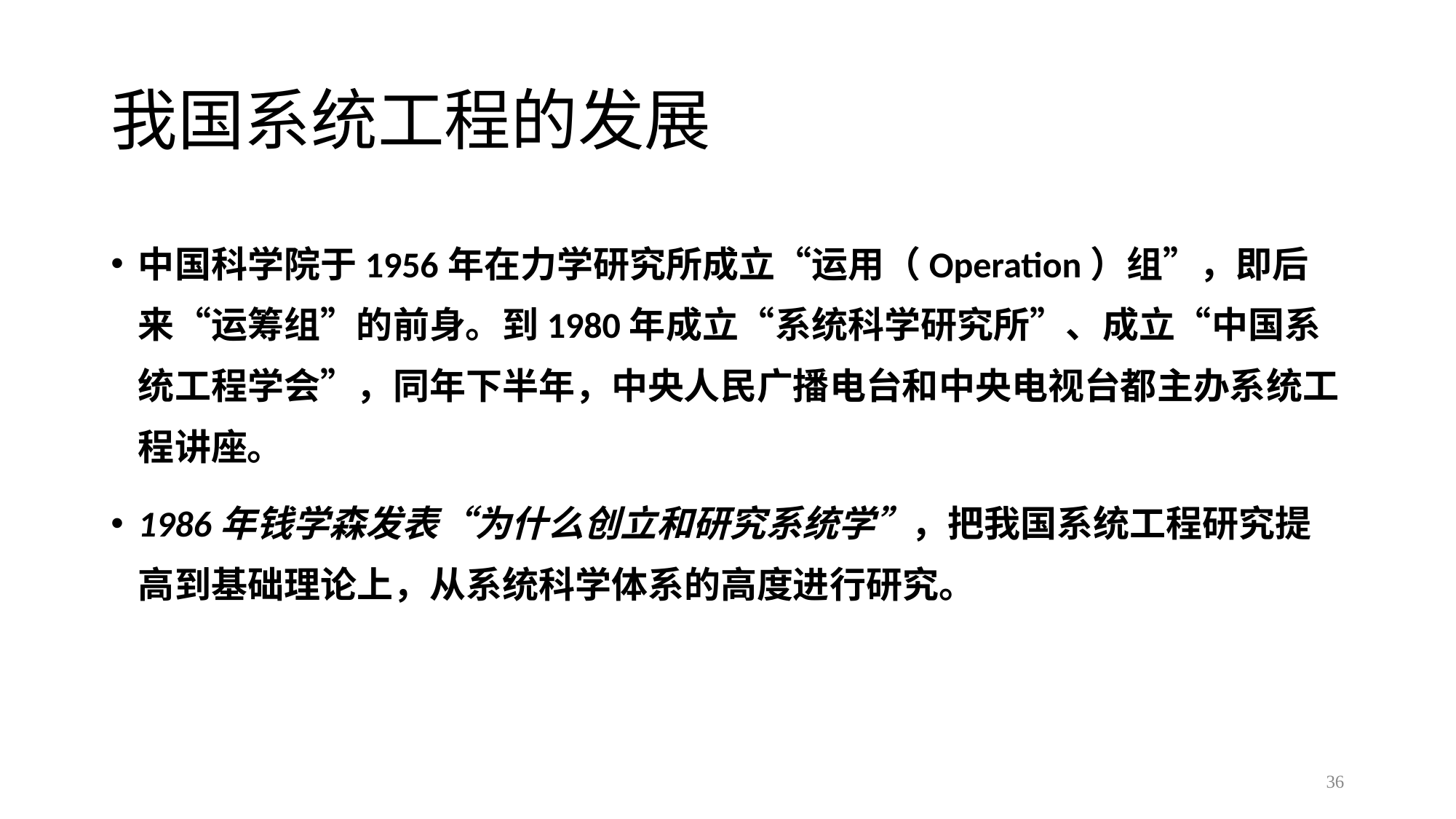

# 我国系统工程的发展
中国科学院于1956年在力学研究所成立“运用（Operation）组”，即后来“运筹组”的前身。到1980年成立“系统科学研究所”、成立“中国系统工程学会”，同年下半年，中央人民广播电台和中央电视台都主办系统工程讲座。
1986年钱学森发表“为什么创立和研究系统学”，把我国系统工程研究提高到基础理论上，从系统科学体系的高度进行研究。
36